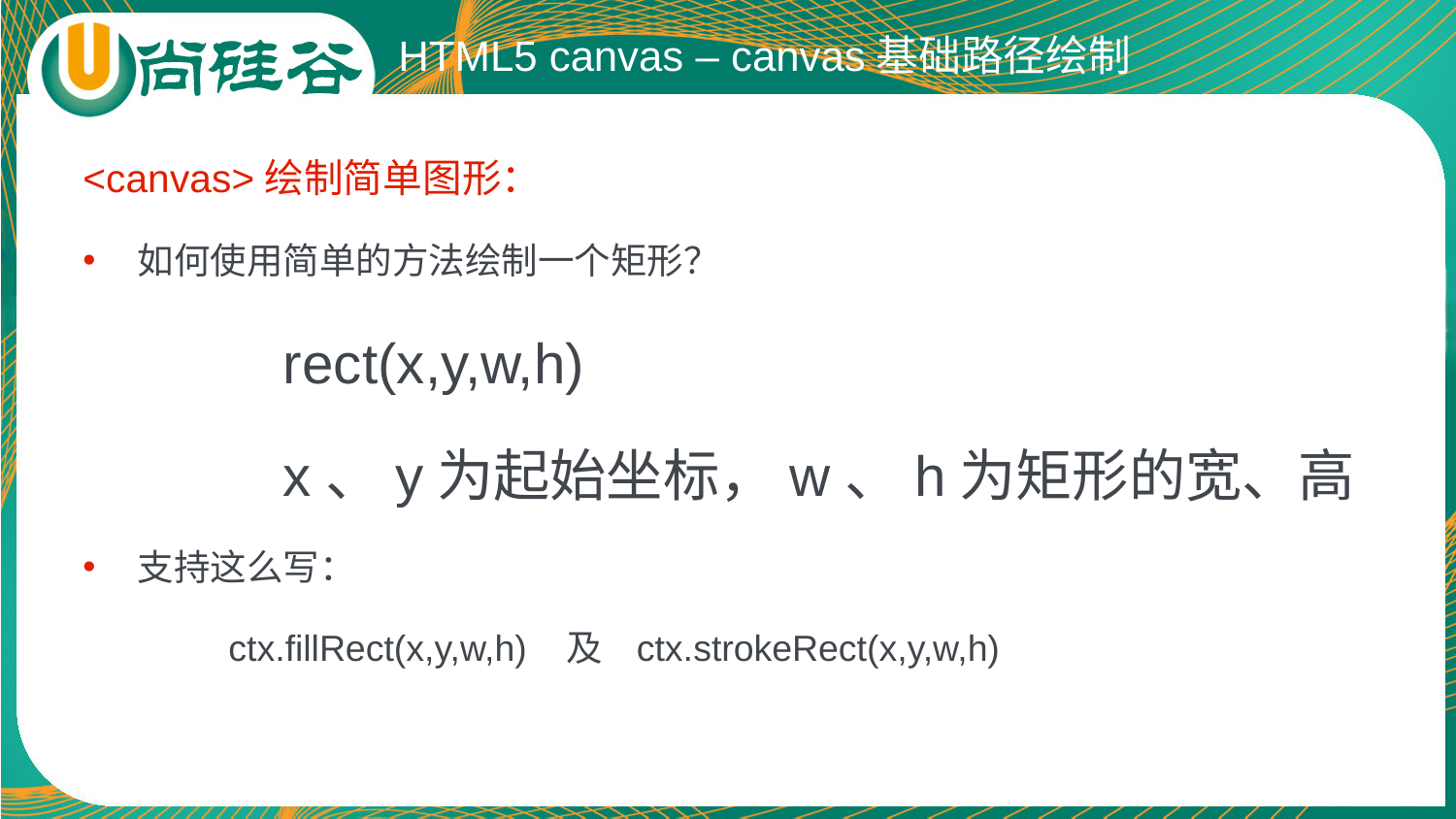

# HTML5 canvas – canvas基础路径绘制
<canvas>绘制简单图形：
如何使用简单的方法绘制一个矩形？
	rect(x,y,w,h)
	x、y为起始坐标，w、h为矩形的宽、高
支持这么写：
	ctx.fillRect(x,y,w,h)   及   ctx.strokeRect(x,y,w,h)